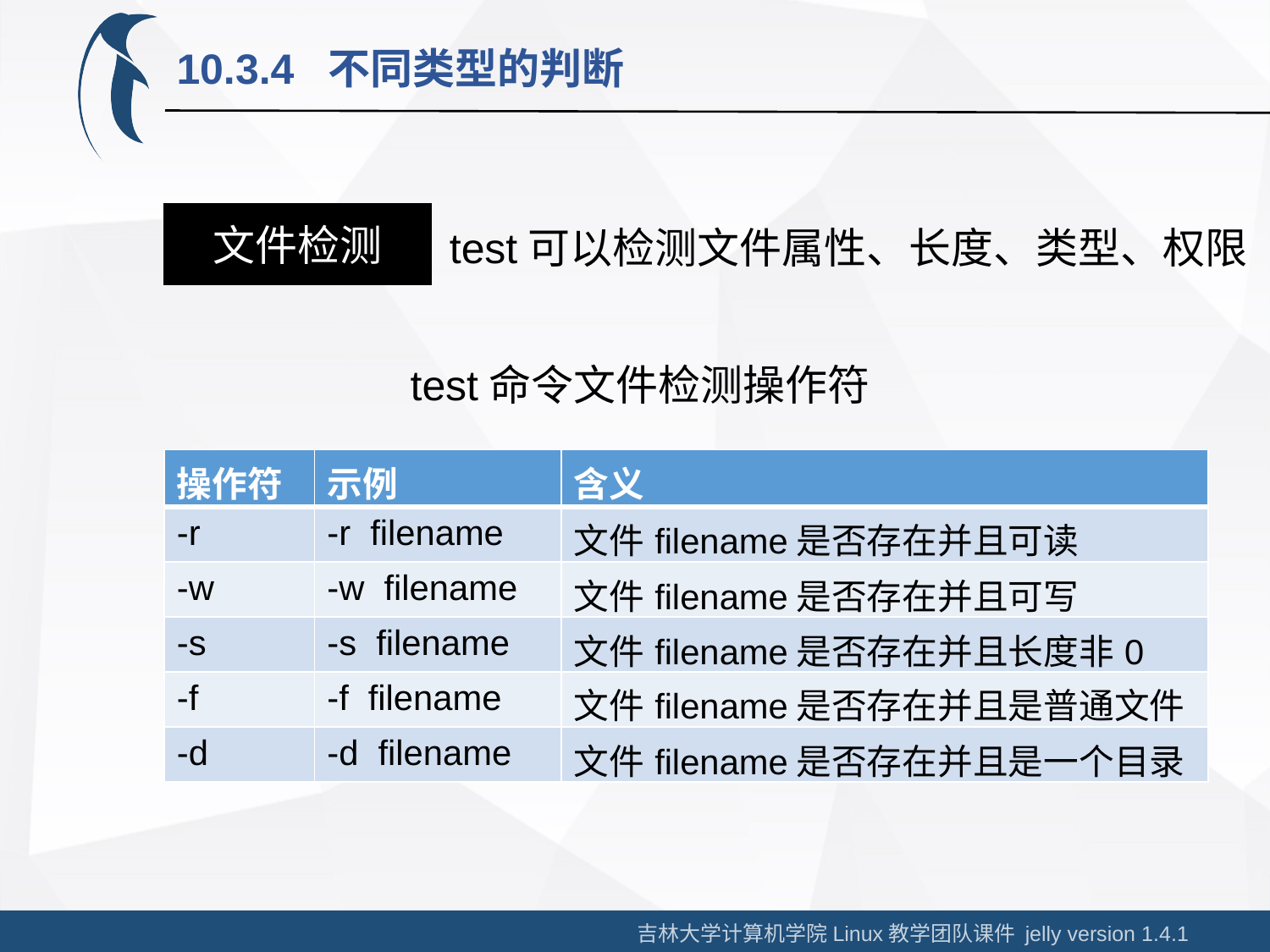

10.3.4  不同类型的判断
test可以检测文件属性、长度、类型、权限
文件检测
test命令文件检测操作符
| 操作符 | 示例 | 含义 |
| --- | --- | --- |
| -r | -r filename | 文件filename是否存在并且可读 |
| -w | -w filename | 文件filename是否存在并且可写 |
| -s | -s filename | 文件filename是否存在并且长度非0 |
| -f | -f filename | 文件filename是否存在并且是普通文件 |
| -d | -d filename | 文件filename是否存在并且是一个目录 |